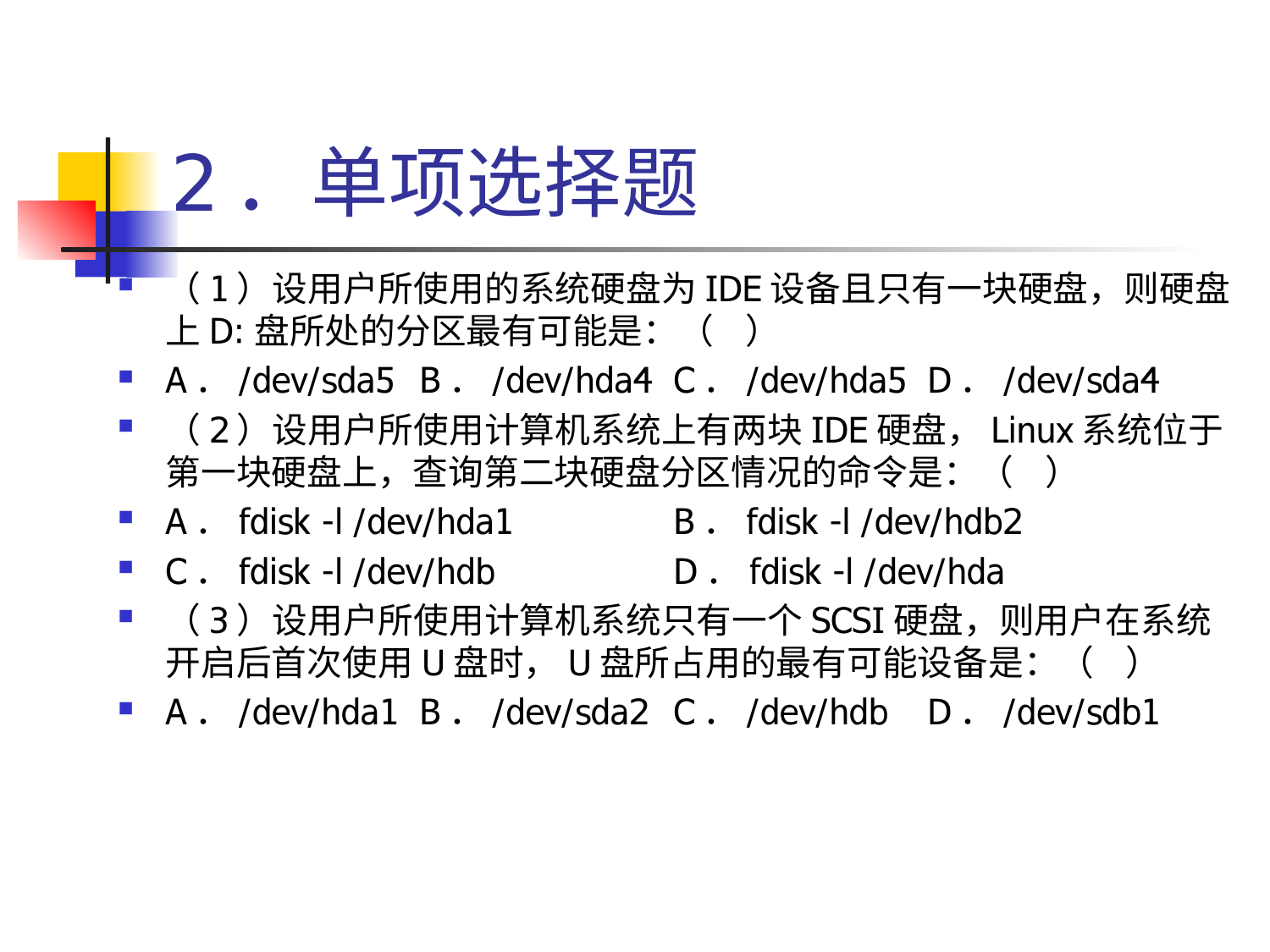

# 2．单项选择题
（1）设用户所使用的系统硬盘为IDE设备且只有一块硬盘，则硬盘上D:盘所处的分区最有可能是：（    ）
A．/dev/sda5 	B．/dev/hda4 	C．/dev/hda5 	D．/dev/sda4
（2）设用户所使用计算机系统上有两块IDE硬盘，Linux系统位于第一块硬盘上，查询第二块硬盘分区情况的命令是：（    ）
A．fdisk -l /dev/hda1	 	B．fdisk -l /dev/hdb2
C．fdisk -l /dev/hdb 		D．fdisk -l /dev/hda
（3）设用户所使用计算机系统只有一个SCSI硬盘，则用户在系统开启后首次使用U盘时，U盘所占用的最有可能设备是：（    ）
A．/dev/hda1 	B．/dev/sda2 	C．/dev/hdb 	D．/dev/sdb1